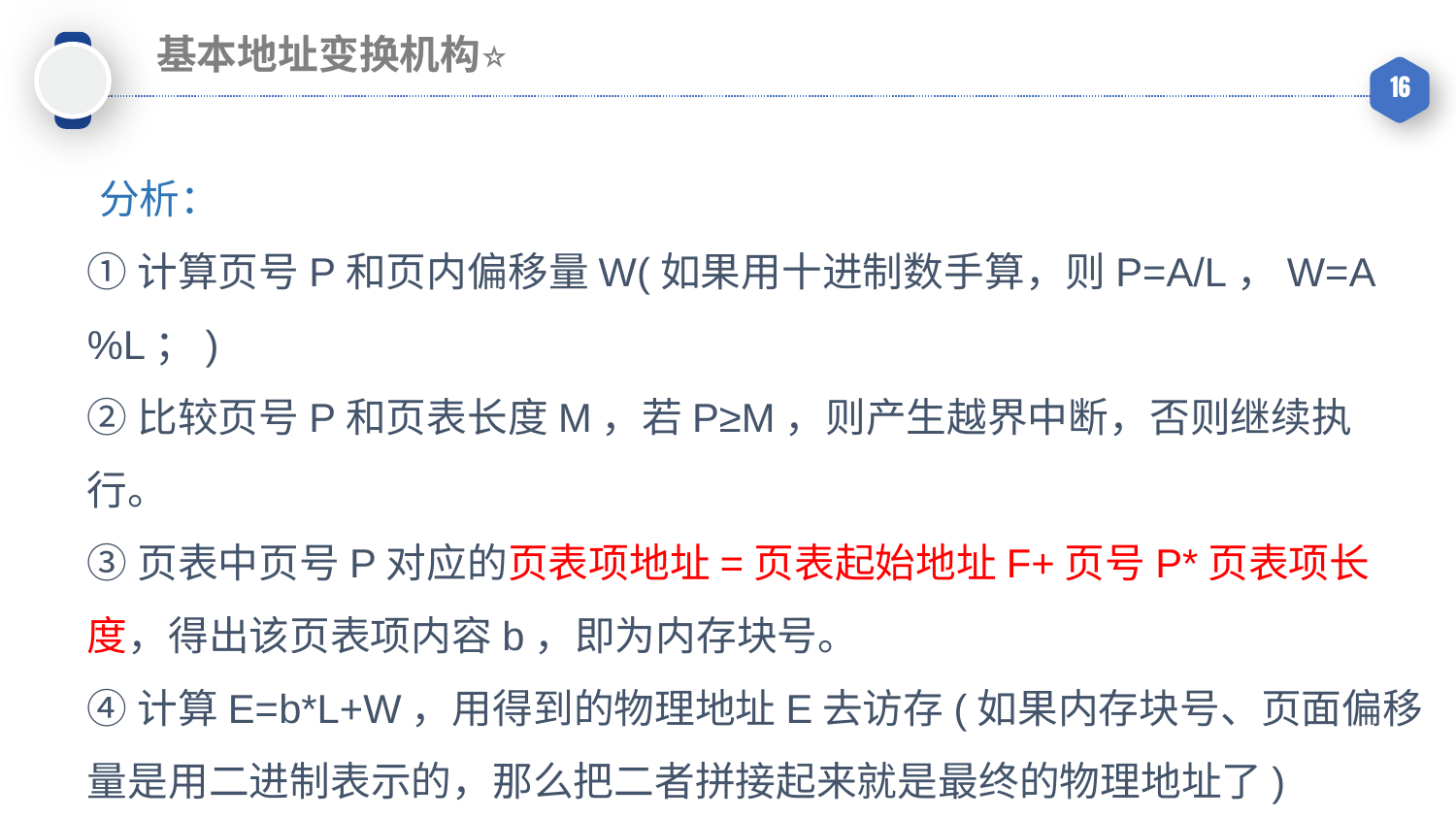

基本地址变换机构⭐
分析：
①计算页号P和页内偏移量W(如果用十进制数手算，则P=A/L，W=A%L；)
②比较页号P和页表长度M，若P≥M，则产生越界中断，否则继续执行。
③页表中页号P对应的页表项地址=页表起始地址F+页号P*页表项长度，得出该页表项内容b，即为内存块号。
④计算E=b*L+W，用得到的物理地址E去访存(如果内存块号、页面偏移量是用二进制表示的，那么把二者拼接起来就是最终的物理地址了)